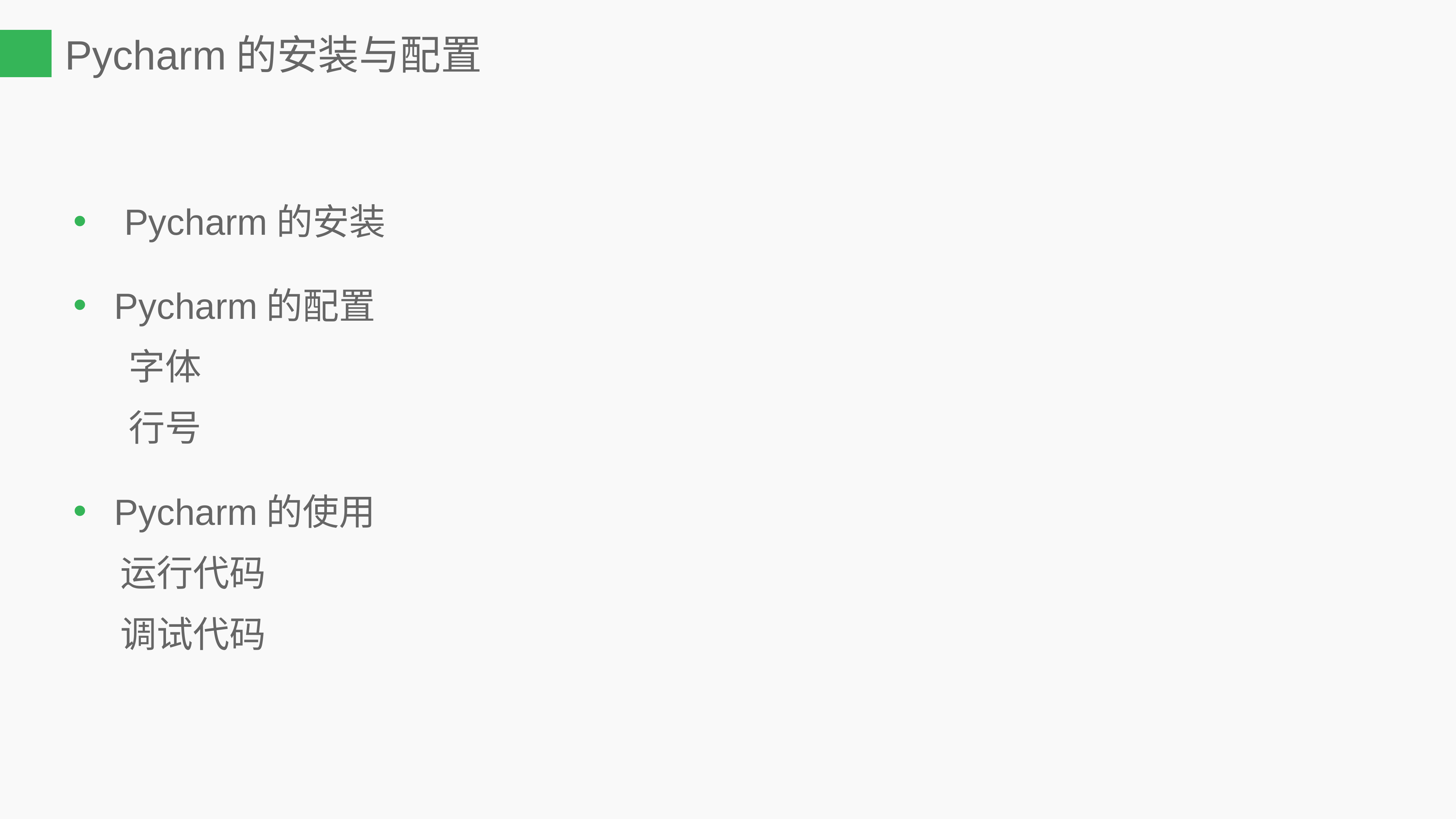

Pycharm的安装与配置

 Pycharm的安装
Pycharm的配置
  字体
  行号
Pycharm的使用
 运行代码
 调试代码